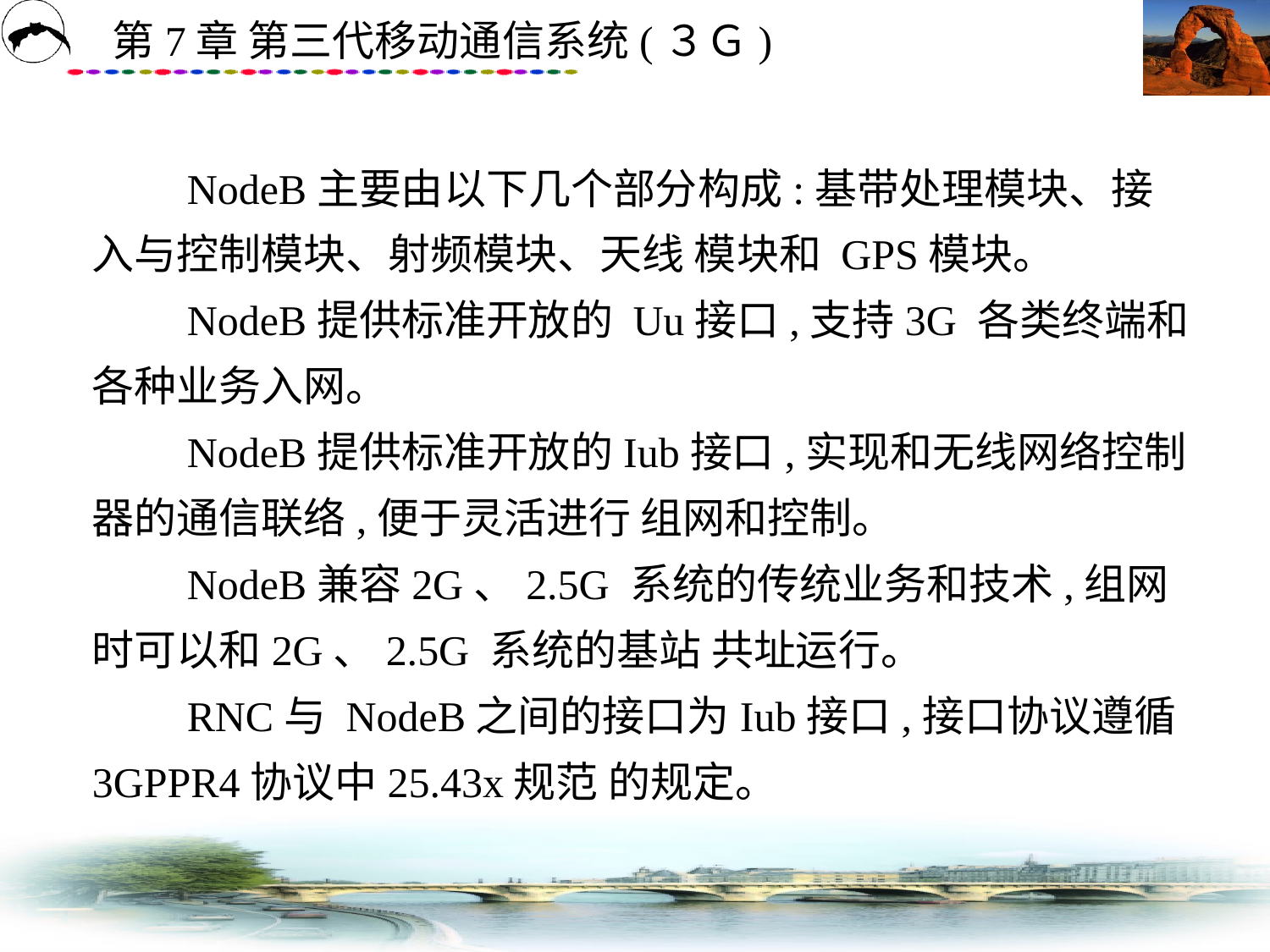

# NodeB主要由以下几个部分构成:基带处理模块、接入与控制模块、射频模块、天线 模块和 GPS模块。 　　NodeB提供标准开放的 Uu接口,支持3G 各类终端和各种业务入网。 　　NodeB提供标准开放的Iub接口,实现和无线网络控制器的通信联络,便于灵活进行 组网和控制。 　　NodeB兼容2G、2.5G 系统的传统业务和技术,组网时可以和2G、2.5G 系统的基站 共址运行。　 　　RNC与 NodeB之间的接口为Iub接口,接口协议遵循3GPPR4协议中25.43x规范 的规定。